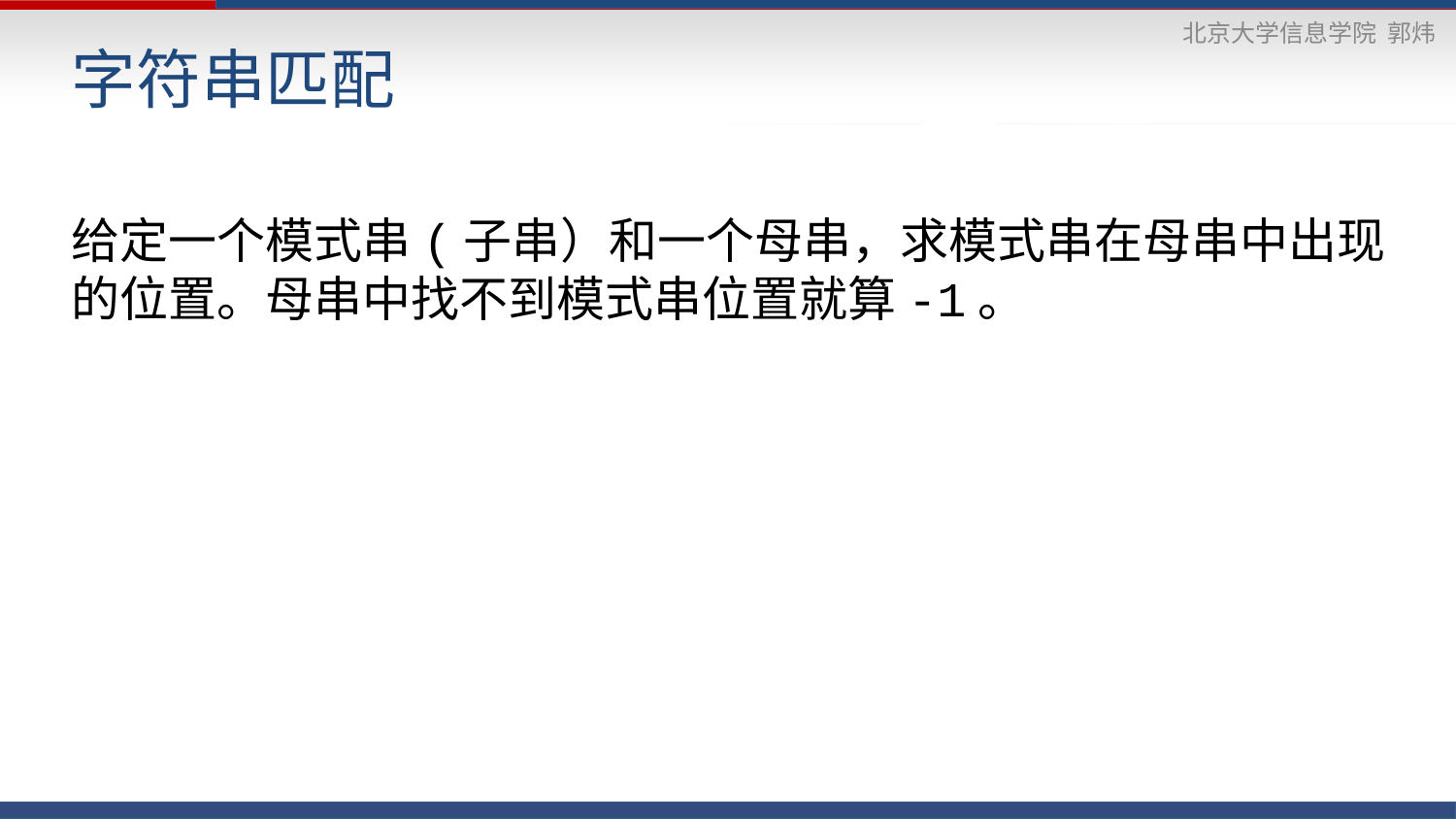

# 字符串匹配

给定一个模式串(子串）和一个母串，求模式串在母串中出现的位置。母串中找不到模式串位置就算-1。